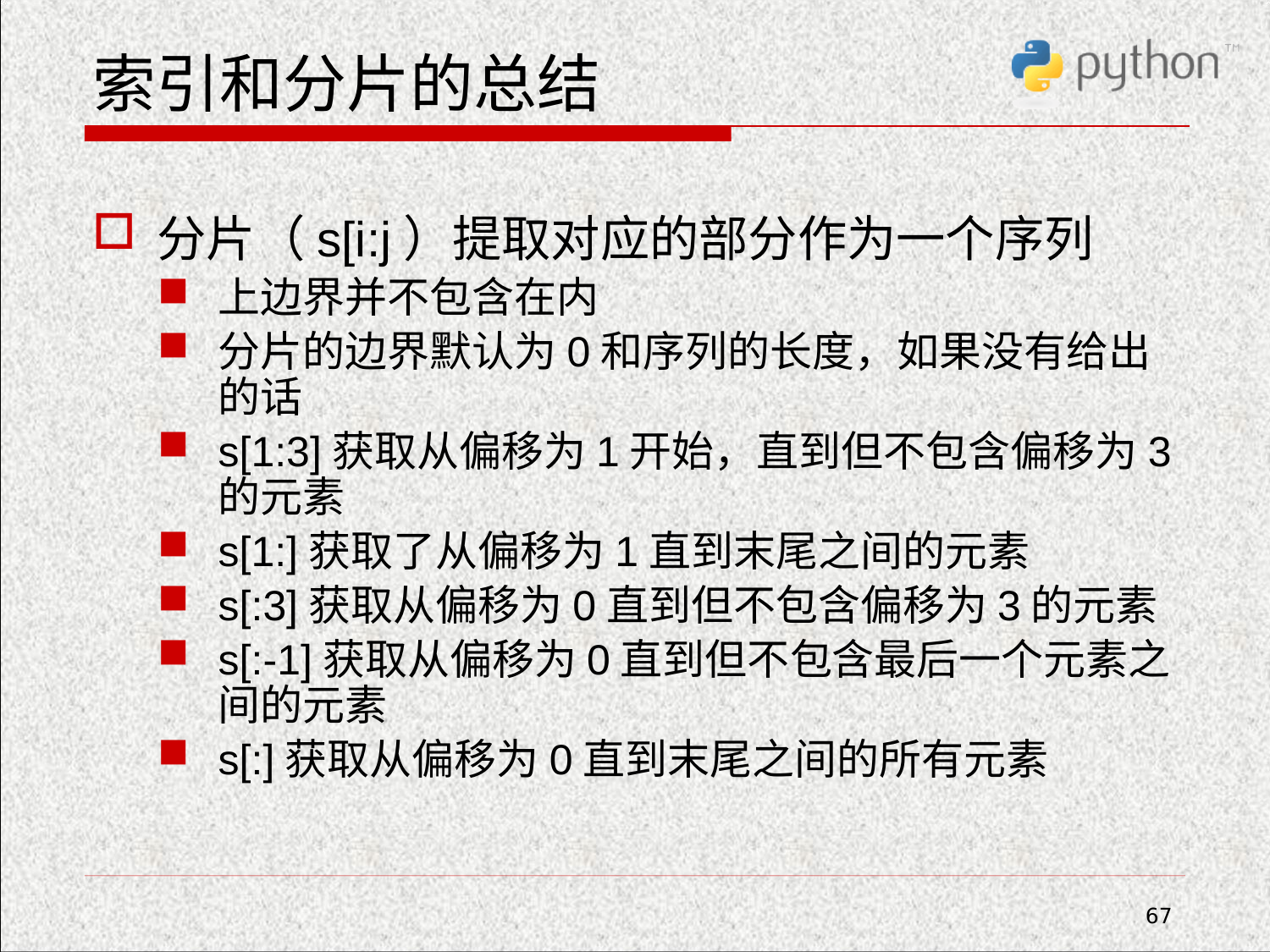

# 索引和分片的总结

分片（s[i:j）提取对应的部分作为一个序列
上边界并不包含在内
分片的边界默认为0和序列的长度，如果没有给出的话
s[1:3]获取从偏移为1开始，直到但不包含偏移为3的元素
s[1:]获取了从偏移为1直到末尾之间的元素
s[:3]获取从偏移为0直到但不包含偏移为3的元素
s[:-1]获取从偏移为0直到但不包含最后一个元素之间的元素
s[:]获取从偏移为0直到末尾之间的所有元素

67